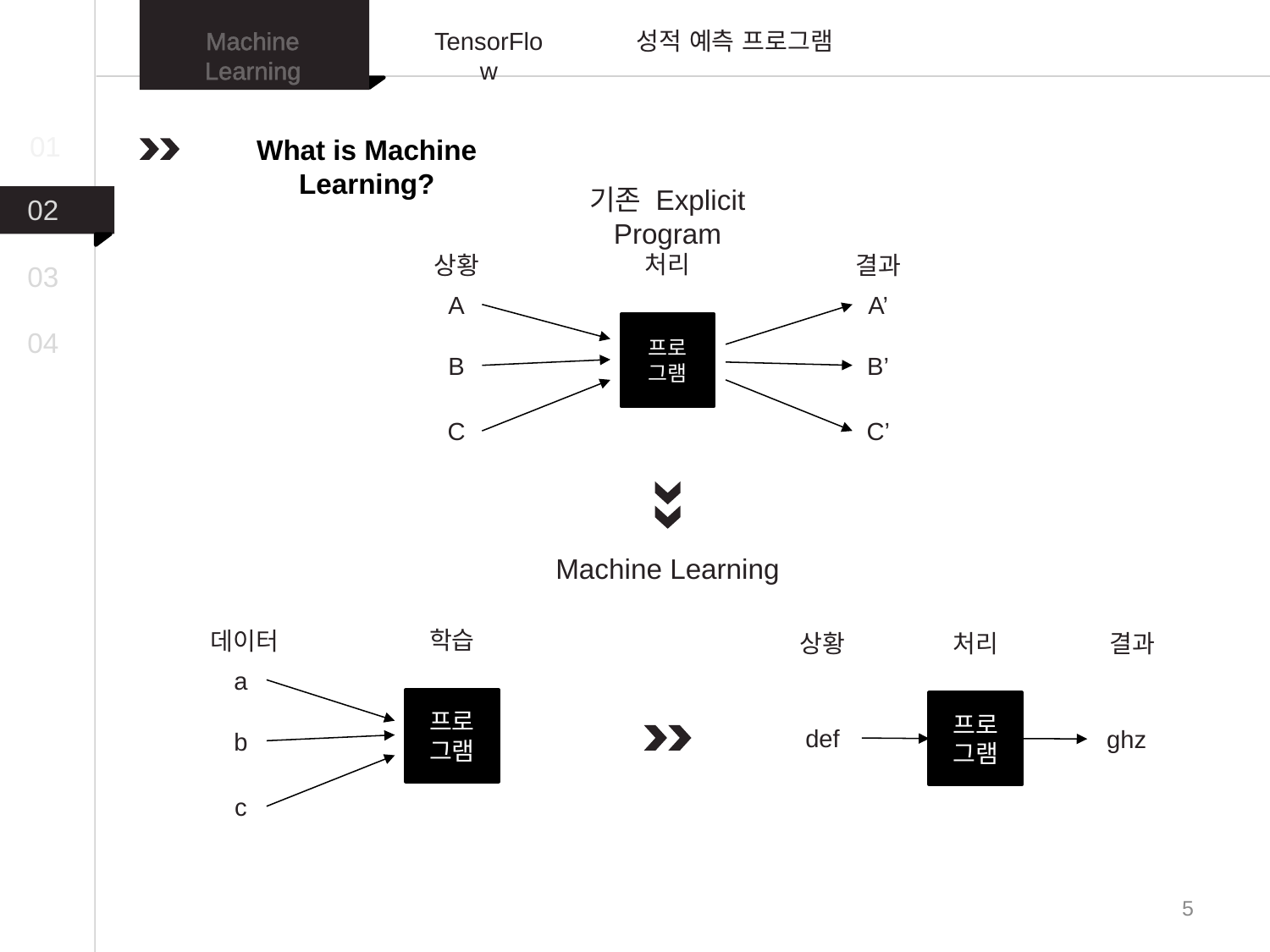

Machine Learning
성적 예측 프로그램
TensorFlow
01
What is Machine Learning?

기존 Explicit Program
처리
상황
결과
A
A’
프로
그램
B
B’
C
C’
02

03
04

Machine Learning
학습
데이터
a
프로
그램
b
c
처리
상황
결과
프로
그램
def
ghz

5